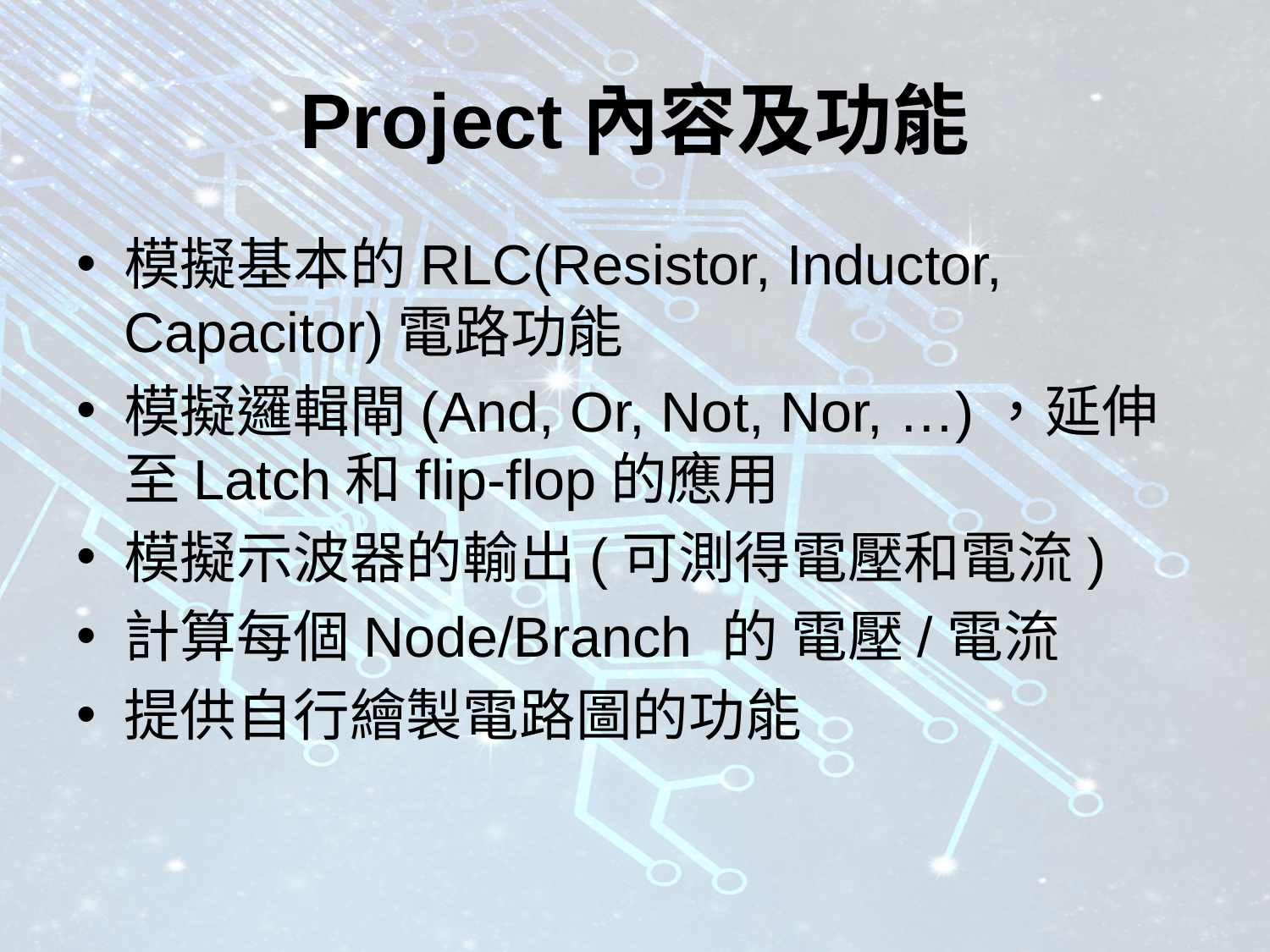

# Project內容及功能
模擬基本的RLC(Resistor, Inductor, Capacitor)電路功能
模擬邏輯閘(And, Or, Not, Nor, …)，延伸至Latch和flip-flop的應用
模擬示波器的輸出(可測得電壓和電流)
計算每個Node/Branch 的 電壓/電流
提供自行繪製電路圖的功能